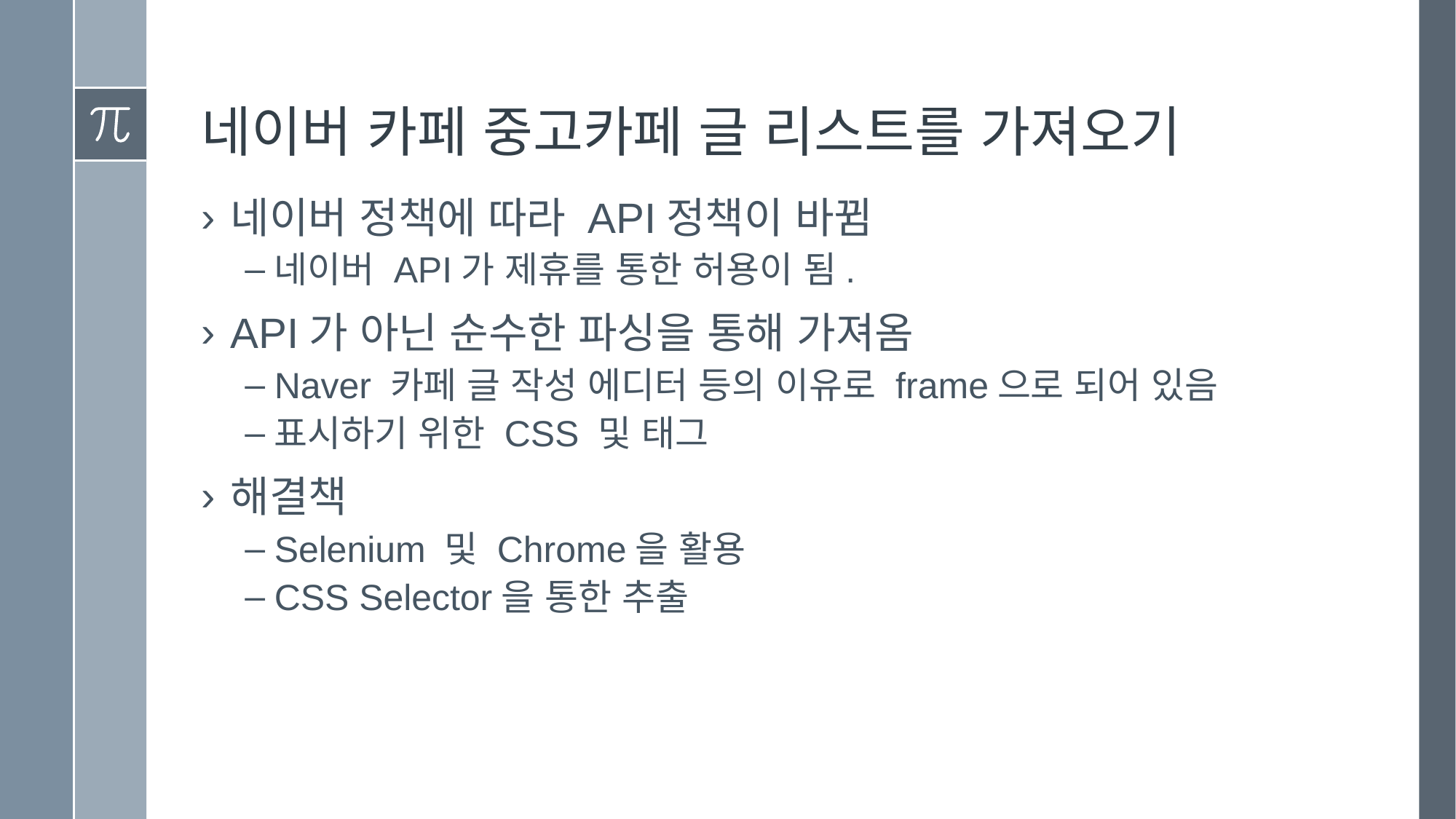

# 네이버 카페 중고카페 글 리스트를 가져오기
네이버 정책에 따라 API정책이 바뀜
네이버 API가 제휴를 통한 허용이 됨.
API가 아닌 순수한 파싱을 통해 가져옴
Naver 카페 글 작성 에디터 등의 이유로 frame으로 되어 있음
표시하기 위한 CSS 및 태그
해결책
Selenium 및 Chrome을 활용
CSS Selector을 통한 추출